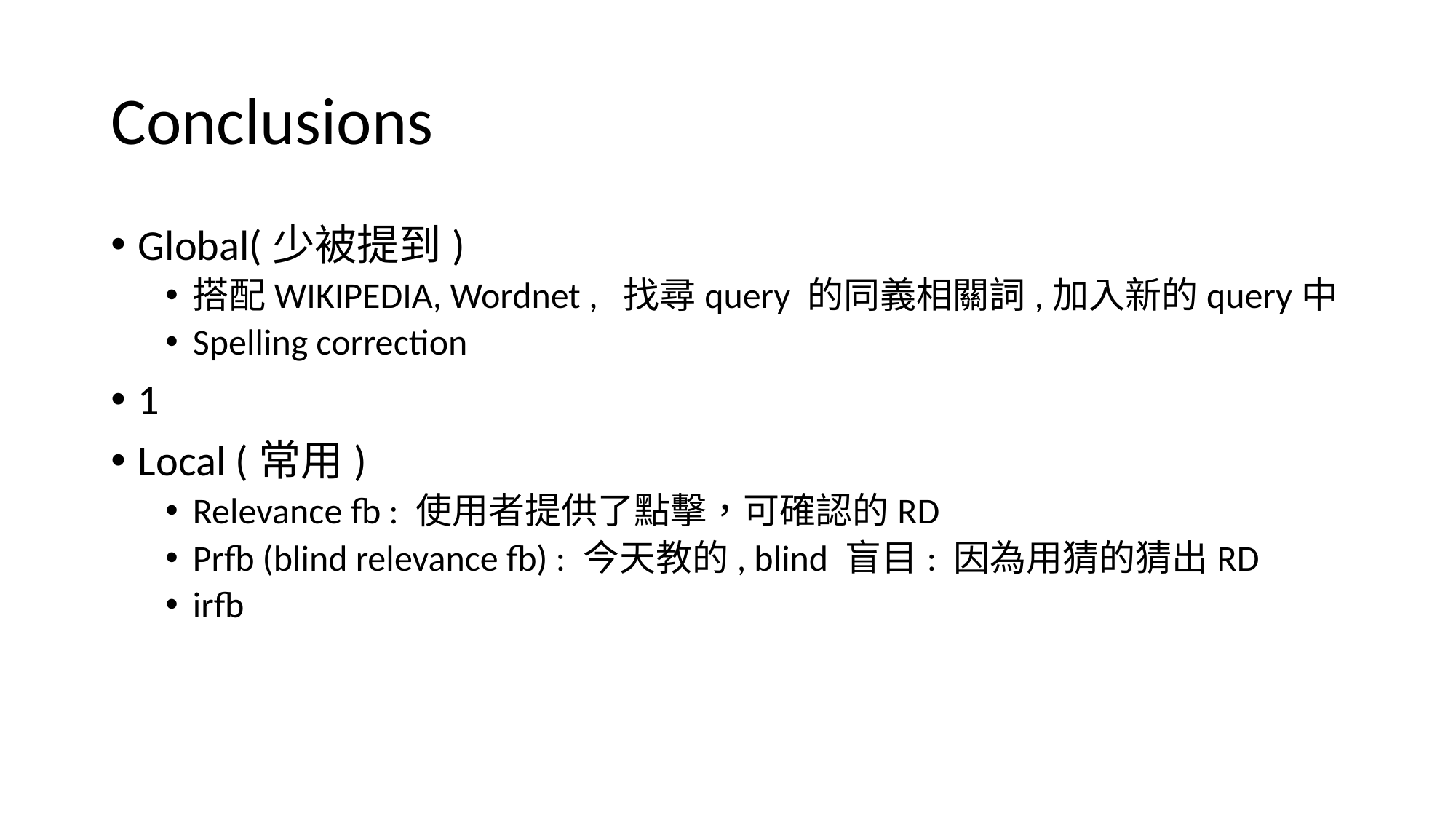

# Conclusions
Global(少被提到)
搭配WIKIPEDIA, Wordnet ,  找尋query 的同義相關詞,加入新的query中
Spelling correction
1
Local (常用)
Relevance fb : 使用者提供了點擊，可確認的RD
Prfb (blind relevance fb) : 今天教的, blind 盲目: 因為用猜的猜出RD
irfb